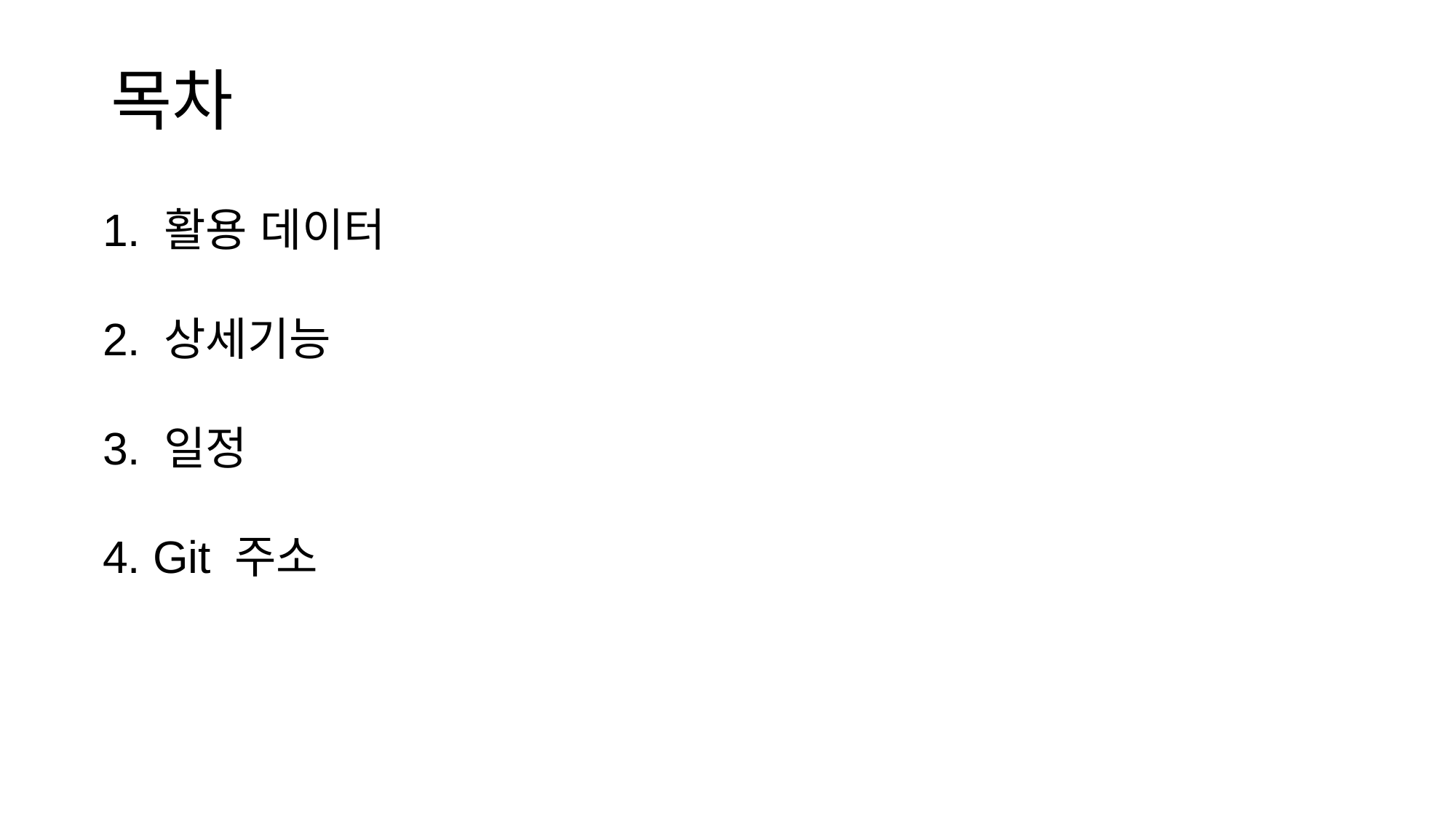

# 목차
1. 활용 데이터

2. 상세기능

3. 일정

4. Git 주소